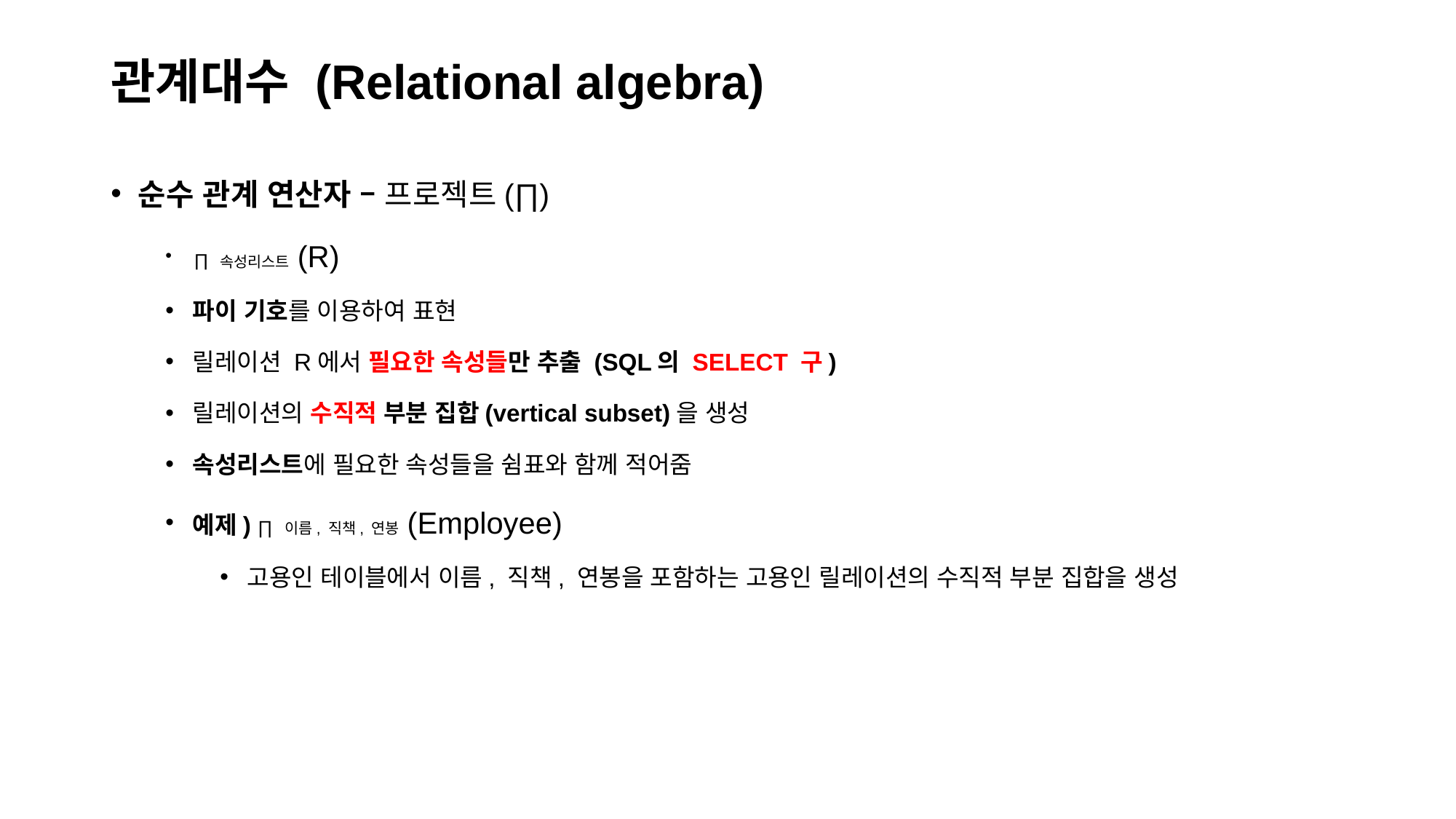

# 관계대수 (Relational algebra)
순수 관계 연산자 – 프로젝트(∏)
∏ 속성리스트 (R)
파이 기호를 이용하여 표현
릴레이션 R에서 필요한 속성들만 추출 (SQL의 SELECT 구)
릴레이션의 수직적 부분 집합(vertical subset)을 생성
속성리스트에 필요한 속성들을 쉼표와 함께 적어줌
예제) ∏ 이름, 직책, 연봉 (Employee)
고용인 테이블에서 이름, 직책, 연봉을 포함하는 고용인 릴레이션의 수직적 부분 집합을 생성